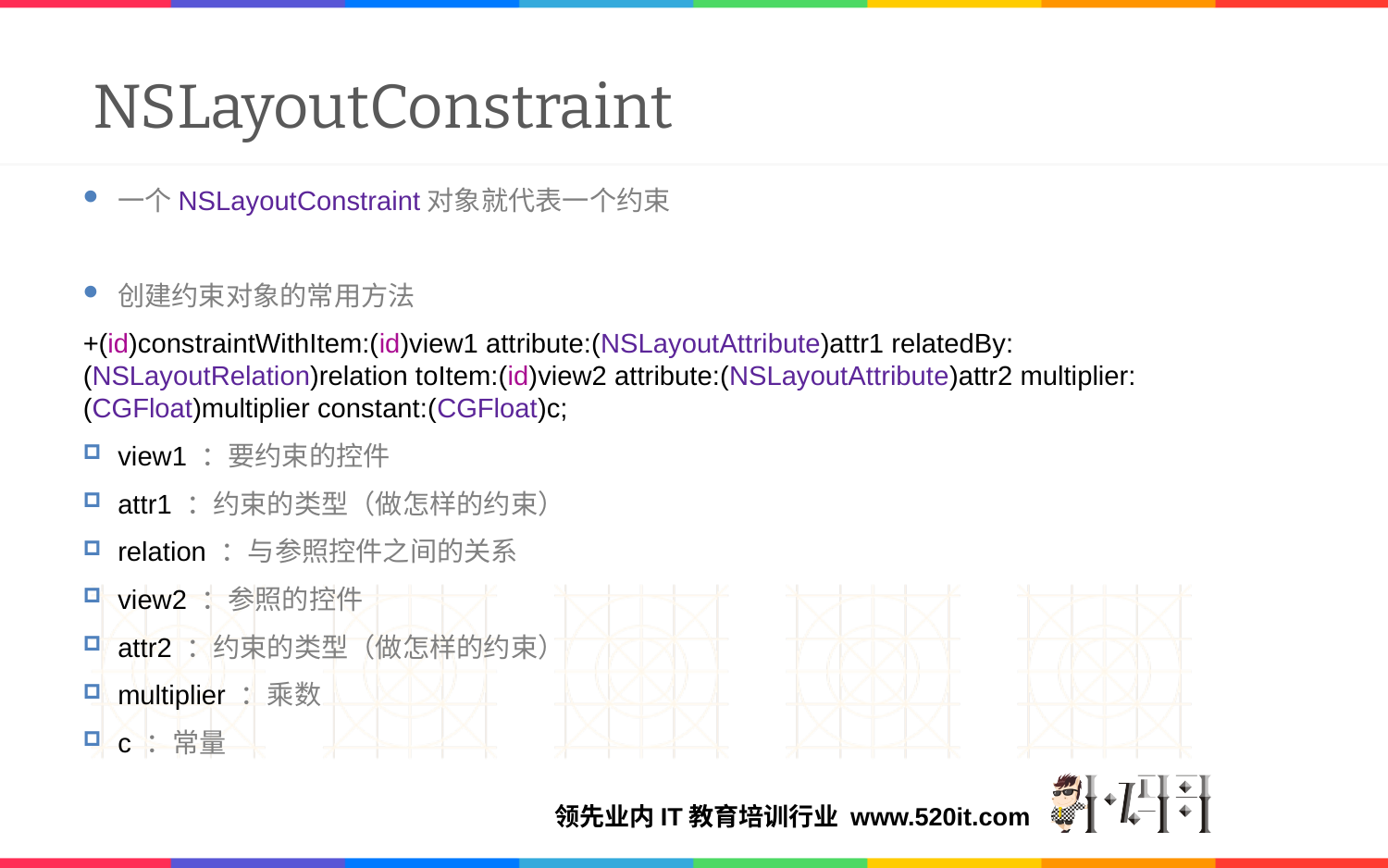

# NSLayoutConstraint
一个NSLayoutConstraint对象就代表一个约束

创建约束对象的常用方法
+(id)constraintWithItem:(id)view1 attribute:(NSLayoutAttribute)attr1 relatedBy:(NSLayoutRelation)relation toItem:(id)view2 attribute:(NSLayoutAttribute)attr2 multiplier:(CGFloat)multiplier constant:(CGFloat)c;
view1 ：要约束的控件
attr1 ：约束的类型（做怎样的约束）
relation ：与参照控件之间的关系
view2 ：参照的控件
attr2 ：约束的类型（做怎样的约束）
multiplier ：乘数
c ：常量